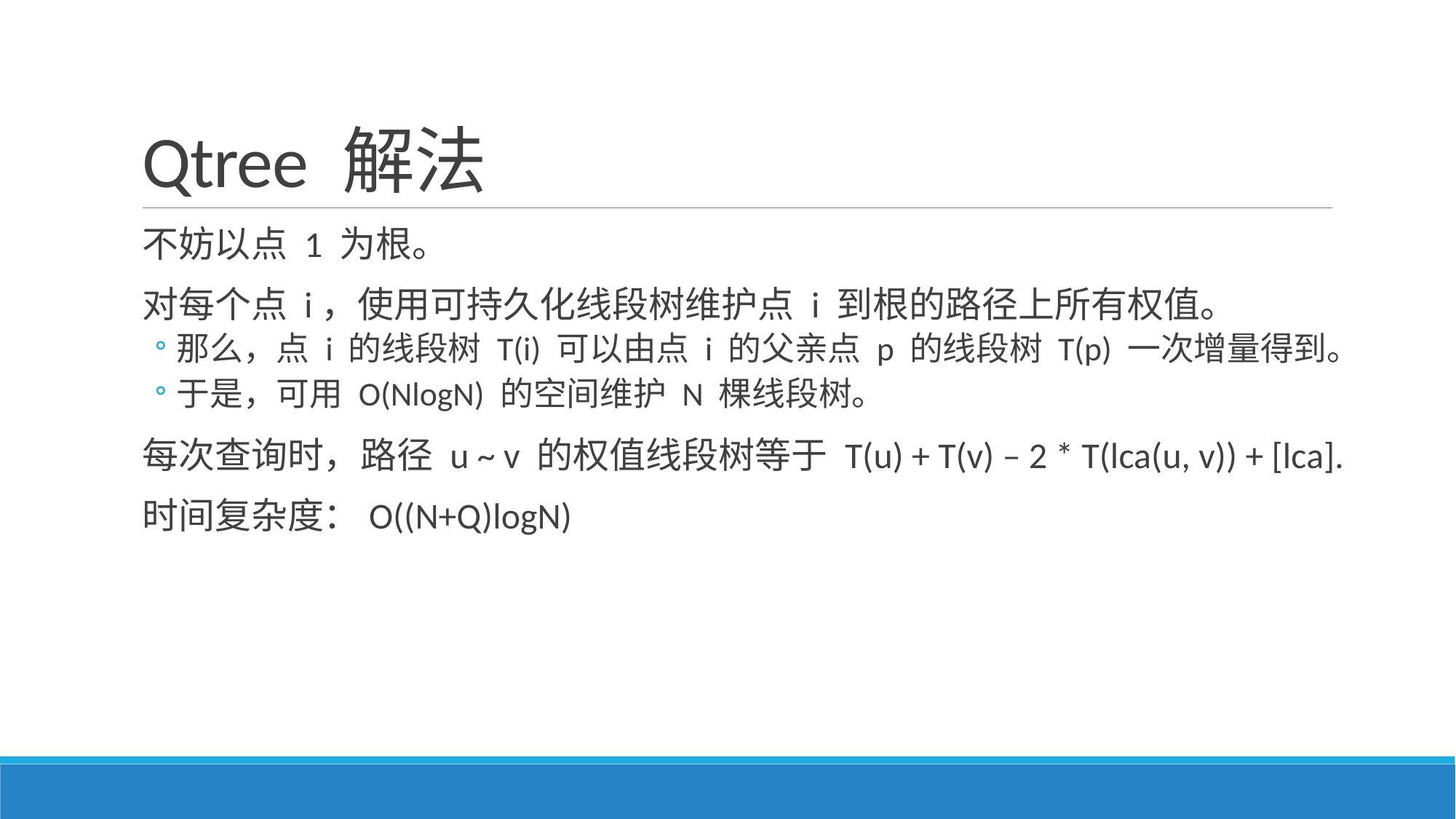

# Qtree 解法
不妨以点 1 为根。
对每个点 i，使用可持久化线段树维护点 i 到根的路径上所有权值。
那么，点 i 的线段树 T(i) 可以由点 i 的父亲点 p 的线段树 T(p) 一次增量得到。
于是，可用 O(NlogN) 的空间维护 N 棵线段树。
每次查询时，路径 u ~ v 的权值线段树等于 T(u) + T(v) – 2 * T(lca(u, v)) + [lca].
时间复杂度：O((N+Q)logN)